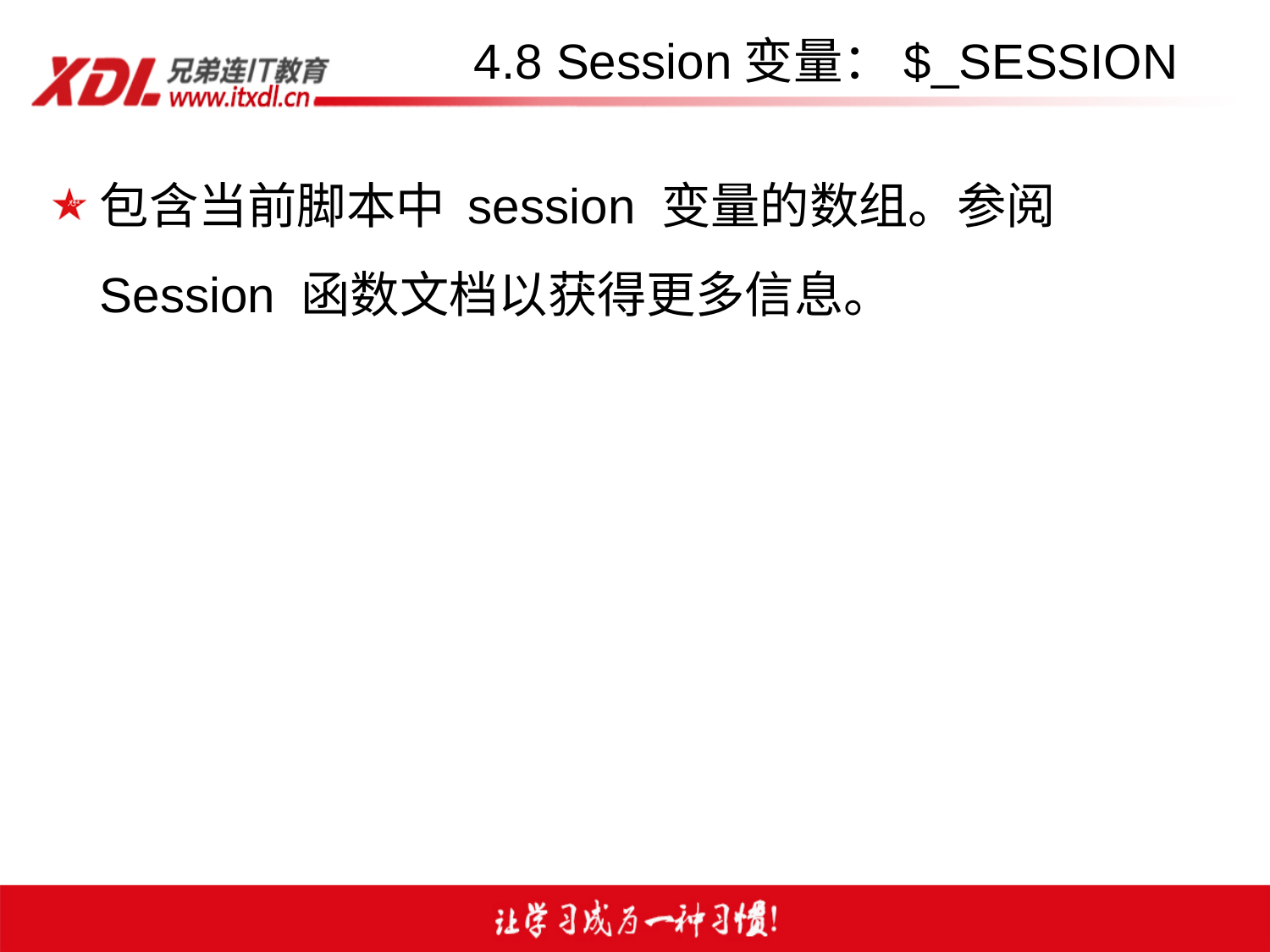

# 4.8 Session变量：$_SESSION
包含当前脚本中 session 变量的数组。参阅 Session 函数文档以获得更多信息。